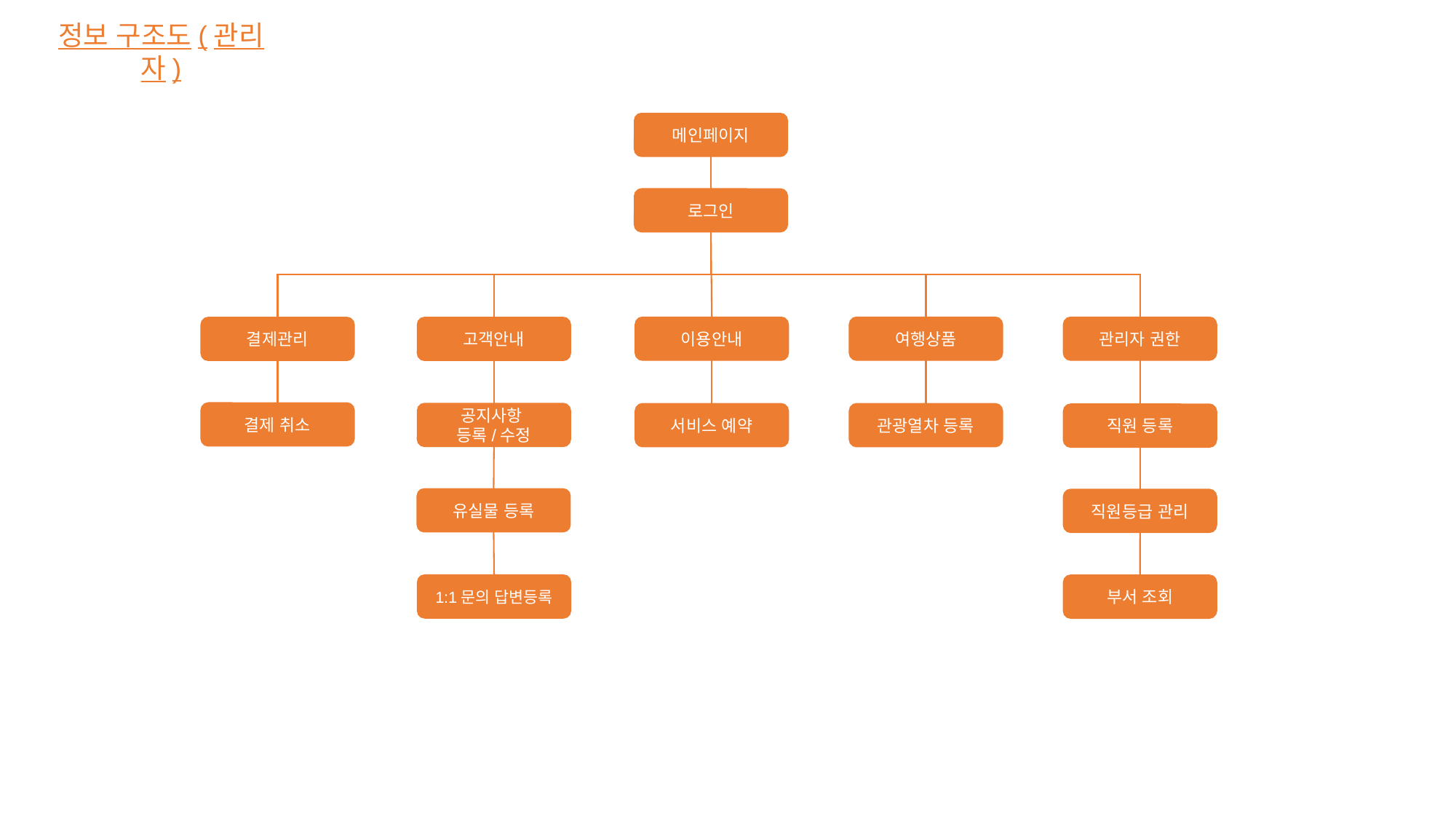

정보 구조도(관리자)
메인페이지
로그인
이용안내
관리자 권한
여행상품
결제관리
고객안내
결제 취소
공지사항
등록/수정
서비스 예약
관광열차 등록
직원 등록
유실물 등록
직원등급 관리
1:1문의 답변등록
부서 조회